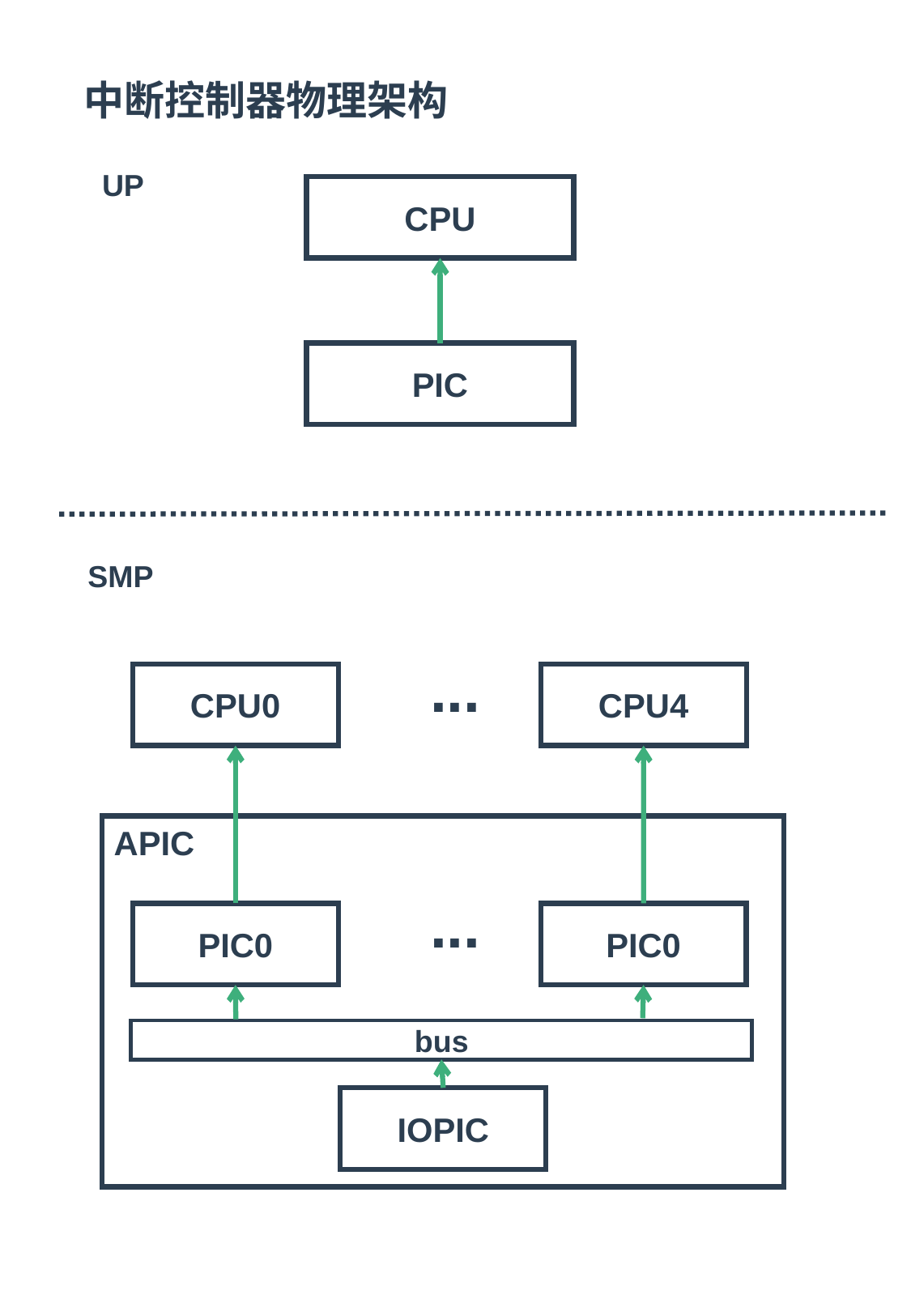

中断控制器物理架构
UP
CPU
PIC
SMP
...
CPU0
CPU4
APIC
...
PIC0
PIC0
bus
IOPIC